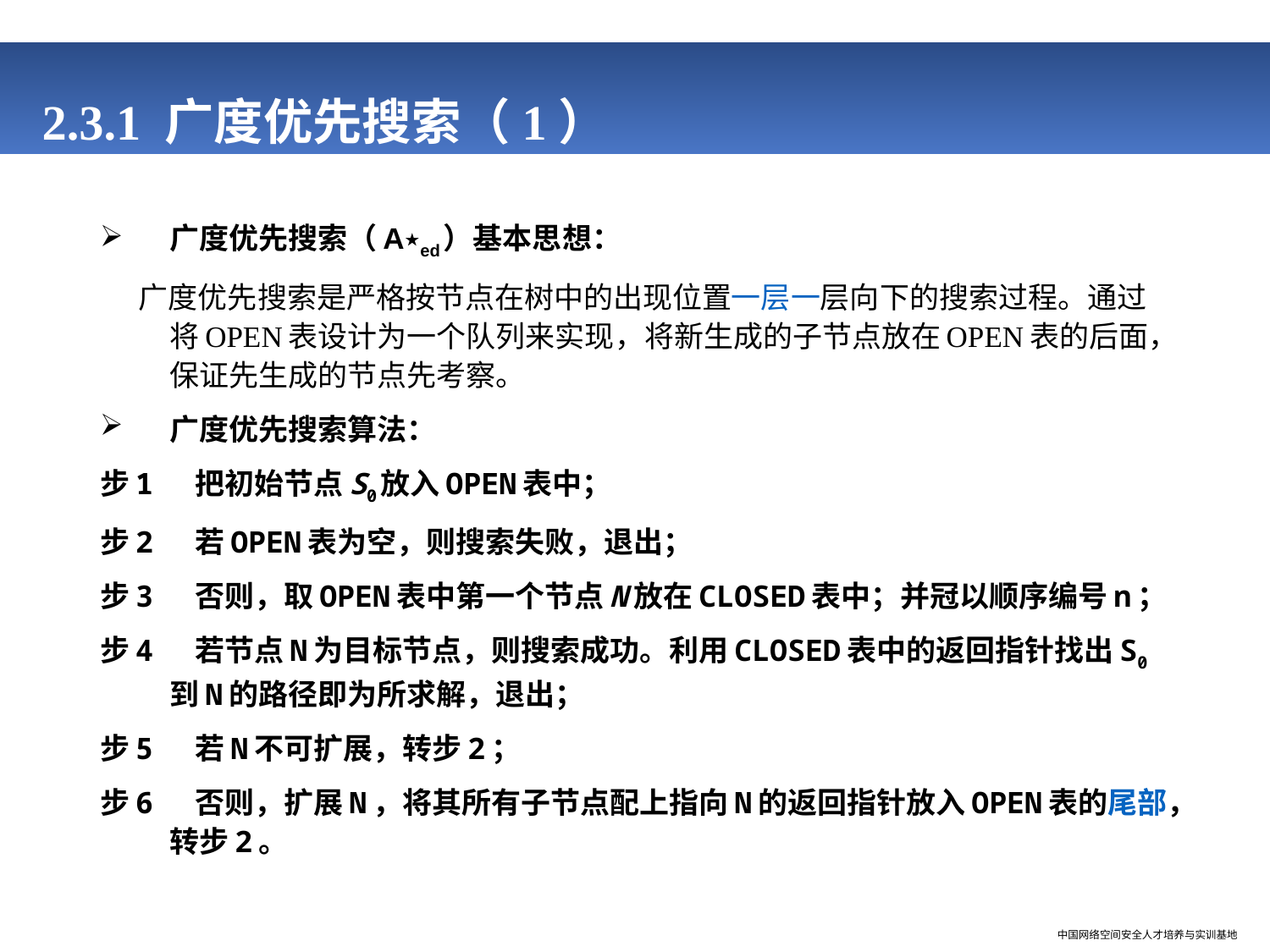

# 2.3.1 广度优先搜索（1）
广度优先搜索（A٭ed）基本思想：
     广度优先搜索是严格按节点在树中的出现位置一层一层向下的搜索过程。通过将OPEN表设计为一个队列来实现，将新生成的子节点放在OPEN表的后面，保证先生成的节点先考察。
广度优先搜索算法：
步1  把初始节点S0放入OPEN表中；
步2  若OPEN表为空，则搜索失败，退出；
步3  否则，取OPEN表中第一个节点N放在CLOSED表中；并冠以顺序编号n；
步4  若节点N为目标节点，则搜索成功。利用CLOSED表中的返回指针找出S0到N的路径即为所求解，退出；
步5  若N不可扩展，转步2；
步6  否则，扩展N，将其所有子节点配上指向N的返回指针放入OPEN表的尾部，转步2。